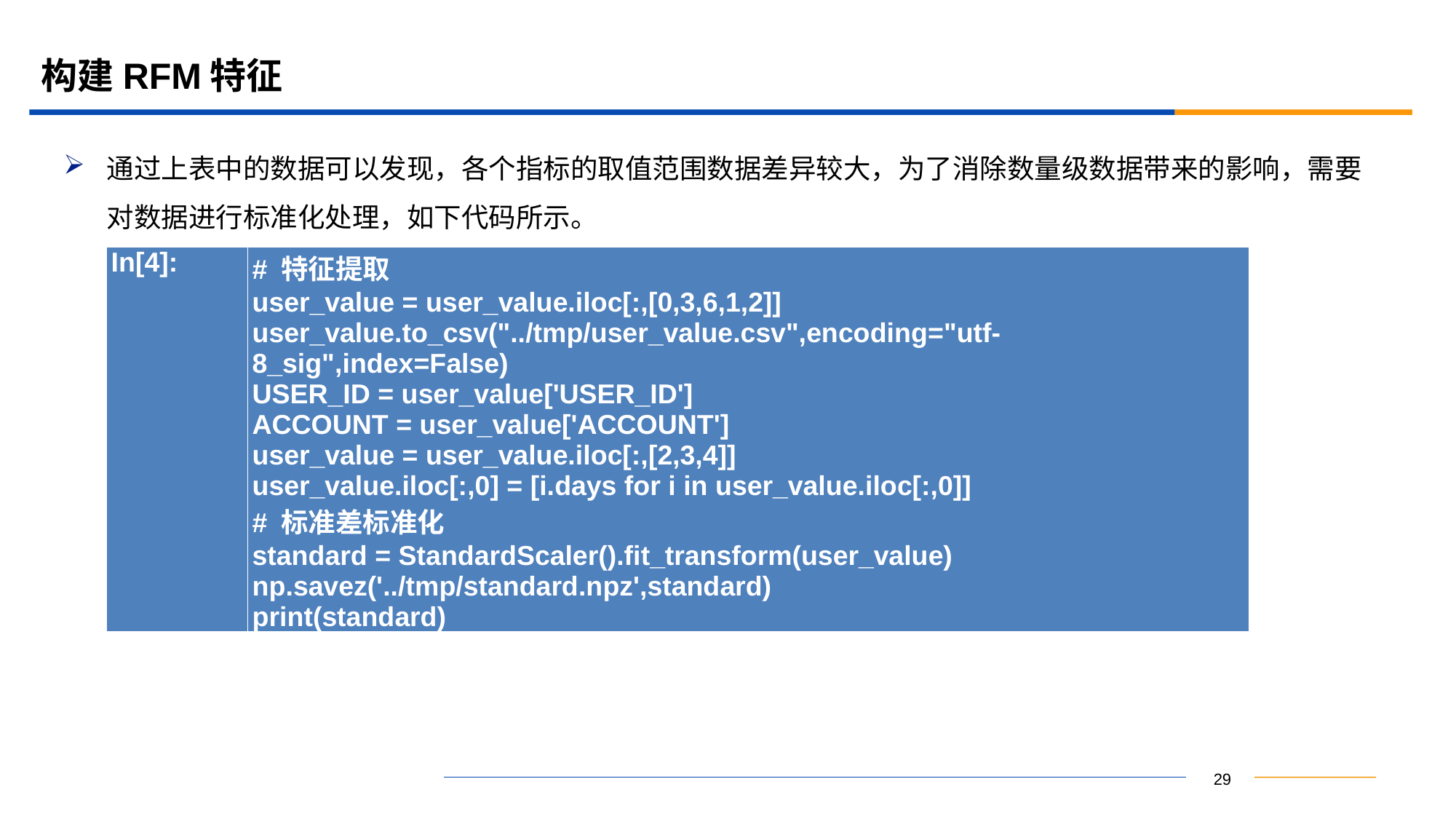

# 构建RFM特征
通过上表中的数据可以发现，各个指标的取值范围数据差异较大，为了消除数量级数据带来的影响，需要对数据进行标准化处理，如下代码所示。
| In[4]: | # 特征提取 user\_value = user\_value.iloc[:,[0,3,6,1,2]] user\_value.to\_csv("../tmp/user\_value.csv",encoding="utf-8\_sig",index=False) USER\_ID = user\_value['USER\_ID'] ACCOUNT = user\_value['ACCOUNT'] user\_value = user\_value.iloc[:,[2,3,4]] user\_value.iloc[:,0] = [i.days for i in user\_value.iloc[:,0]] # 标准差标准化 standard = StandardScaler().fit\_transform(user\_value) np.savez('../tmp/standard.npz',standard) print(standard) |
| --- | --- |